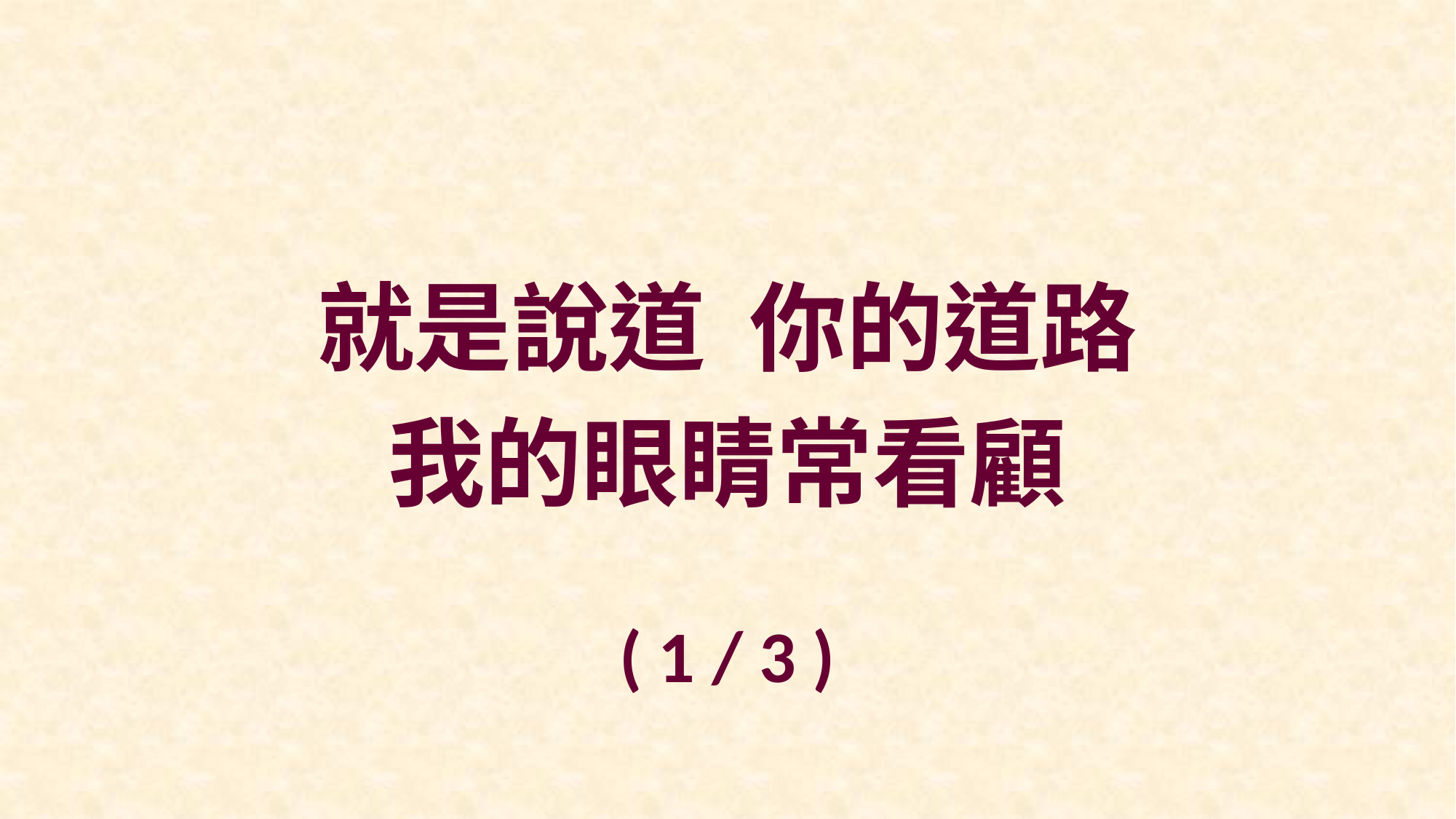

就是說道  你的道路
我的眼睛常看顧
( 1 / 3 )